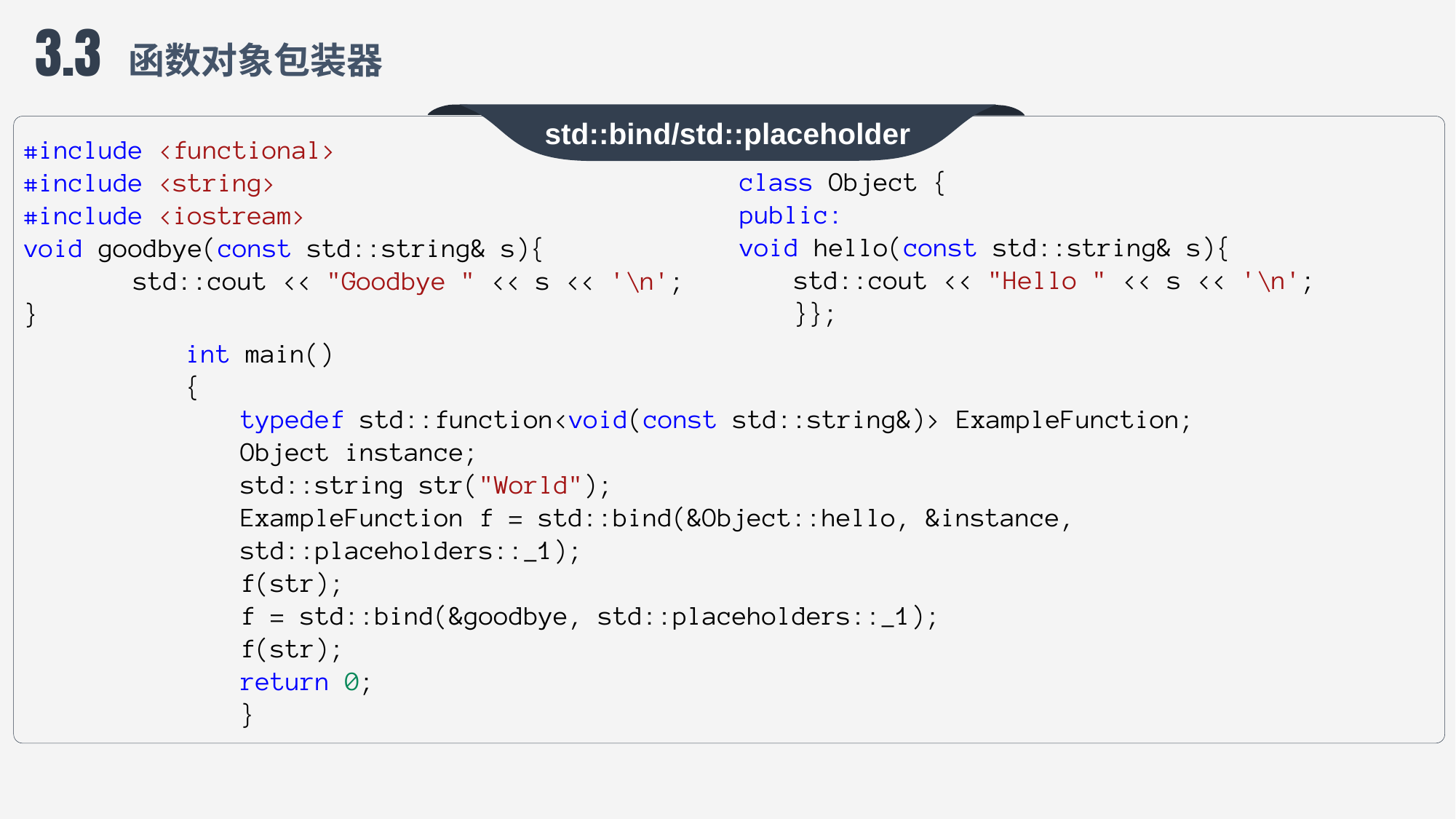

3.3
函数对象包装器

std::bind/std::placeholder

#include <functional>
#include <string>
#include <iostream>
void goodbye(const std::string& s){
	std::cout << "Goodbye " << s << '\n';
}
class Object {
public:
void hello(const std::string& s){
std::cout << "Hello " << s << '\n';
}};
int main()
{
typedef std::function<void(const std::string&)> ExampleFunction;
Object instance;
std::string str("World");
ExampleFunction f = std::bind(&Object::hello, &instance,
std::placeholders::_1);
f(str);
f = std::bind(&goodbye, std::placeholders::_1);
f(str);
return 0;
}